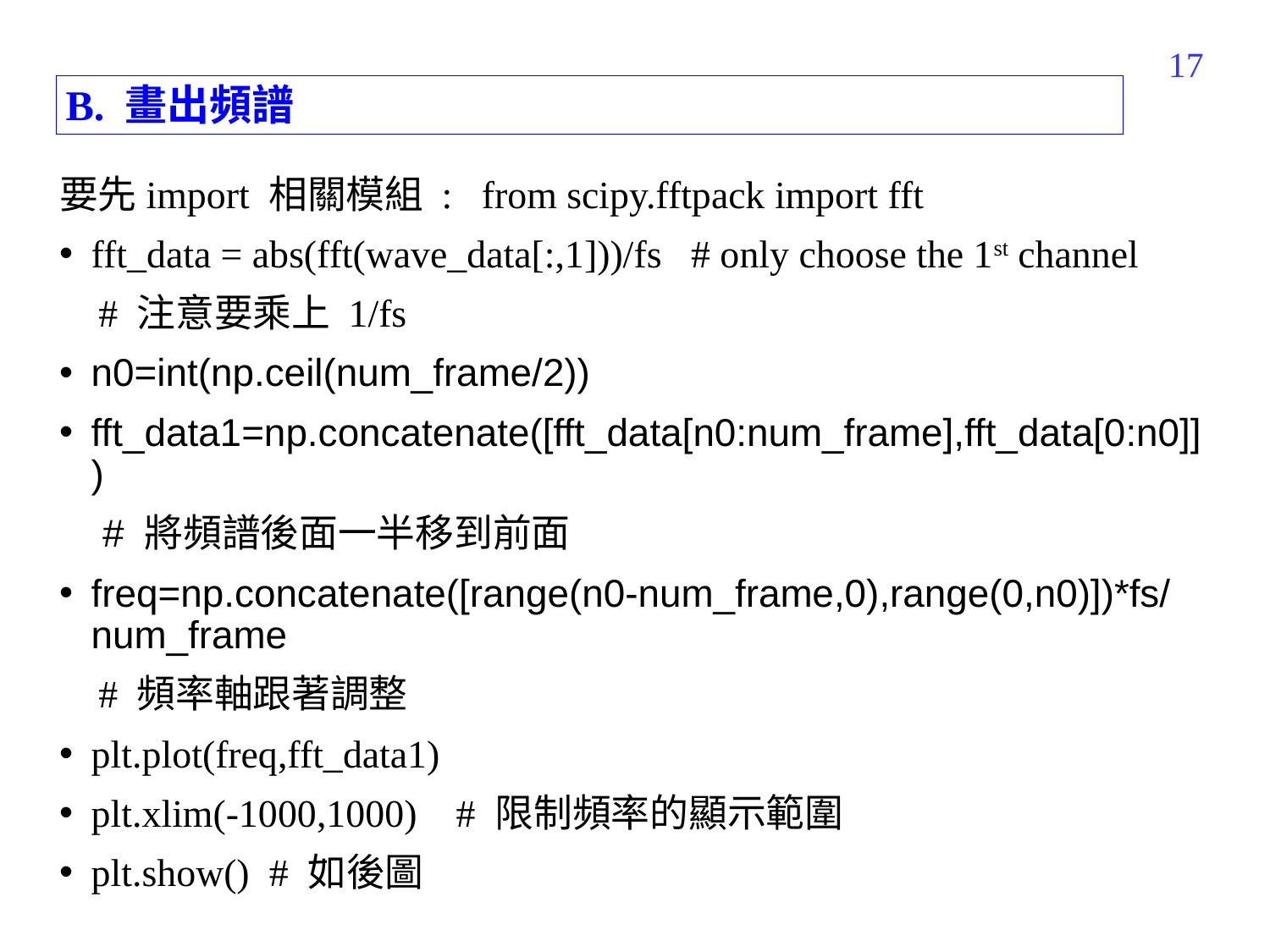

17
B. 畫出頻譜
要先import 相關模組 :   from scipy.fftpack import fft
fft_data = abs(fft(wave_data[:,1]))/fs   # only choose the 1st channel
    # 注意要乘上 1/fs
n0=int(np.ceil(num_frame/2))
fft_data1=np.concatenate([fft_data[n0:num_frame],fft_data[0:n0]])
    # 將頻譜後面一半移到前面
freq=np.concatenate([range(n0-num_frame,0),range(0,n0)])*fs/num_frame
    # 頻率軸跟著調整
plt.plot(freq,fft_data1)
plt.xlim(-1000,1000)    # 限制頻率的顯示範圍
plt.show()  # 如後圖